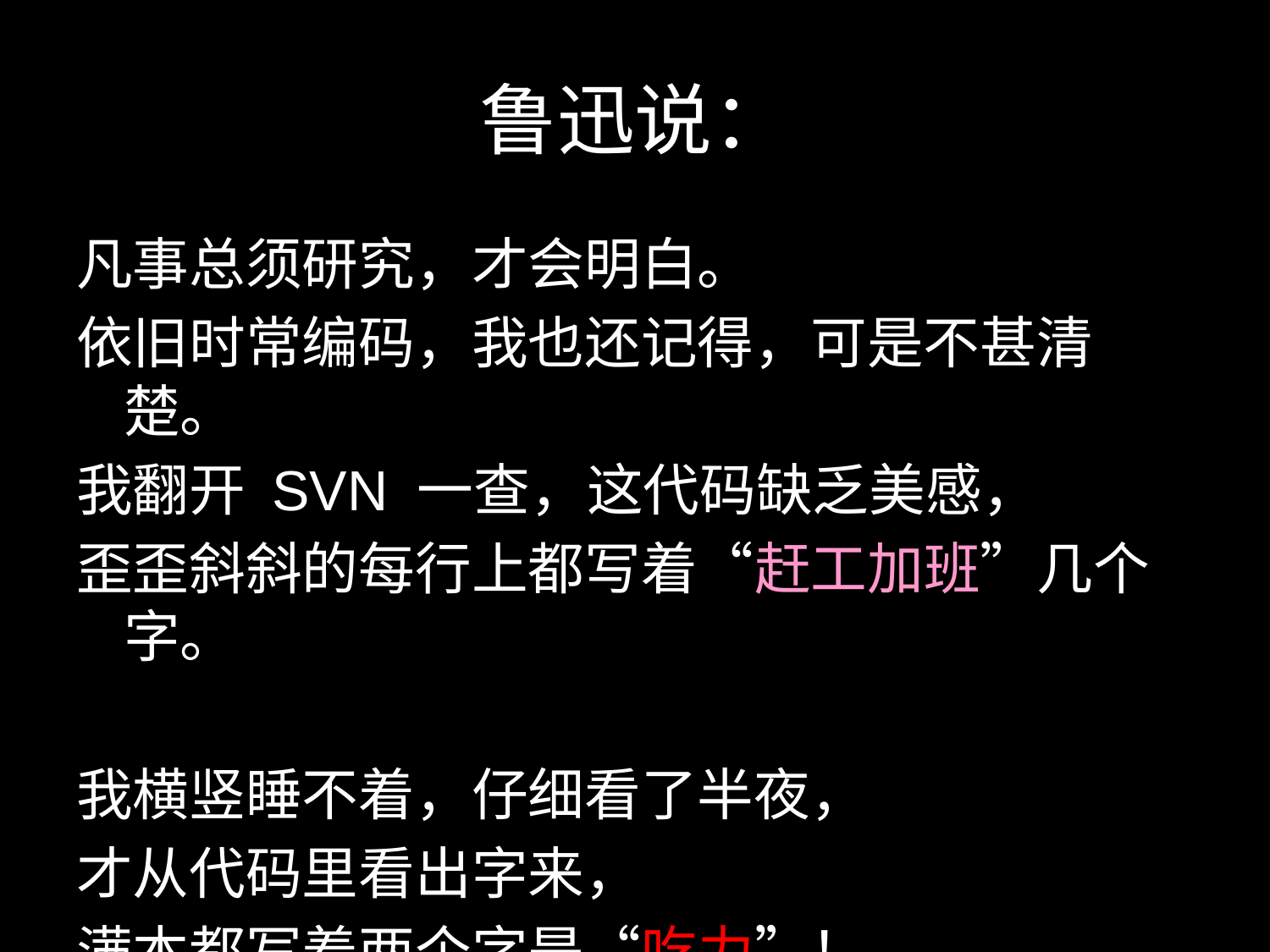

# 鲁迅说：
凡事总须研究，才会明白。
依旧时常编码，我也还记得，可是不甚清楚。
我翻开 SVN 一查，这代码缺乏美感，
歪歪斜斜的每行上都写着“赶工加班”几个字。

我横竖睡不着，仔细看了半夜，
才从代码里看出字来，
满本都写着两个字是“吃力”！